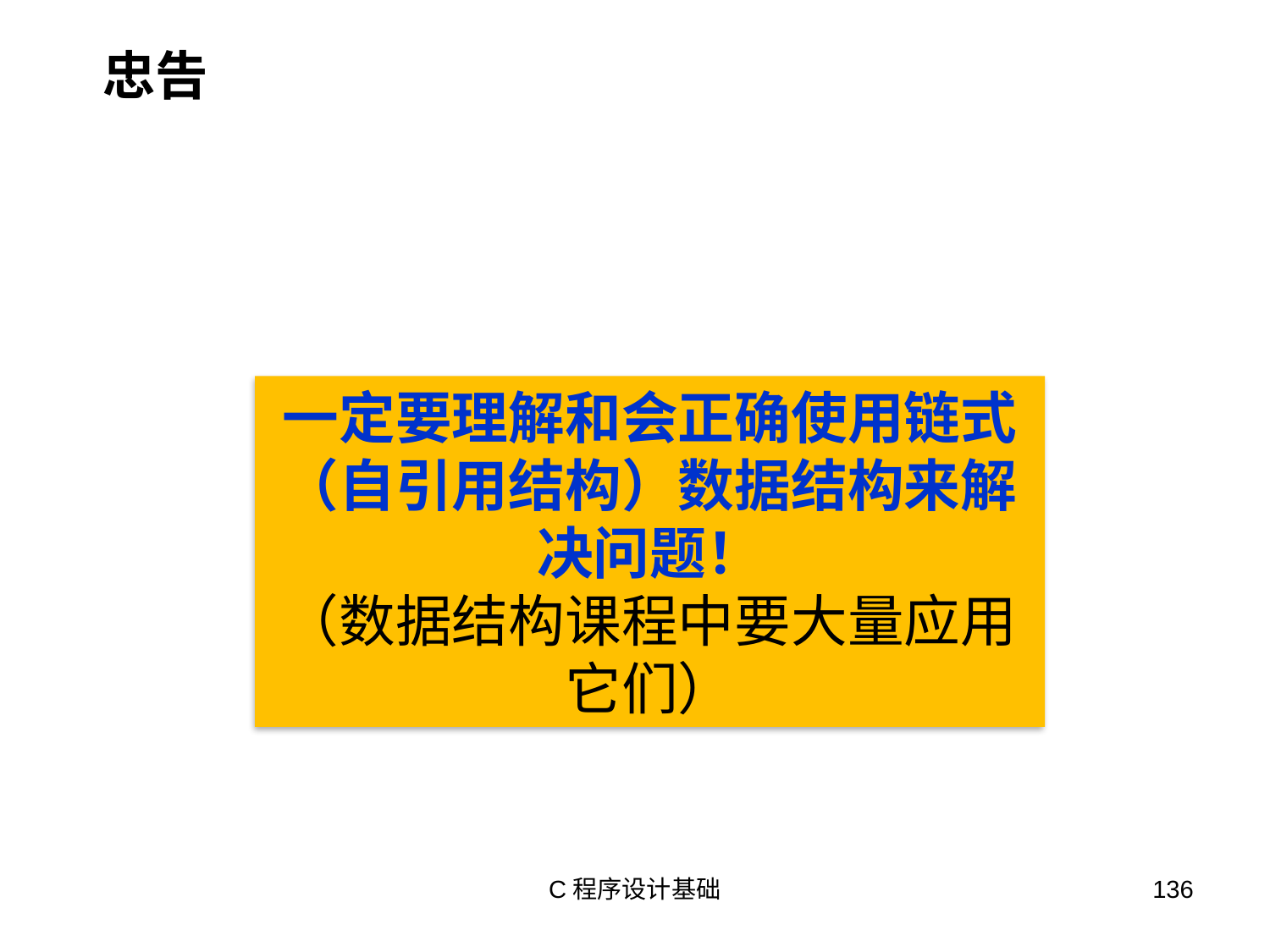

# 忠告
一定要理解和会正确使用链式（自引用结构）数据结构来解决问题！
（数据结构课程中要大量应用它们）
C程序设计基础
136